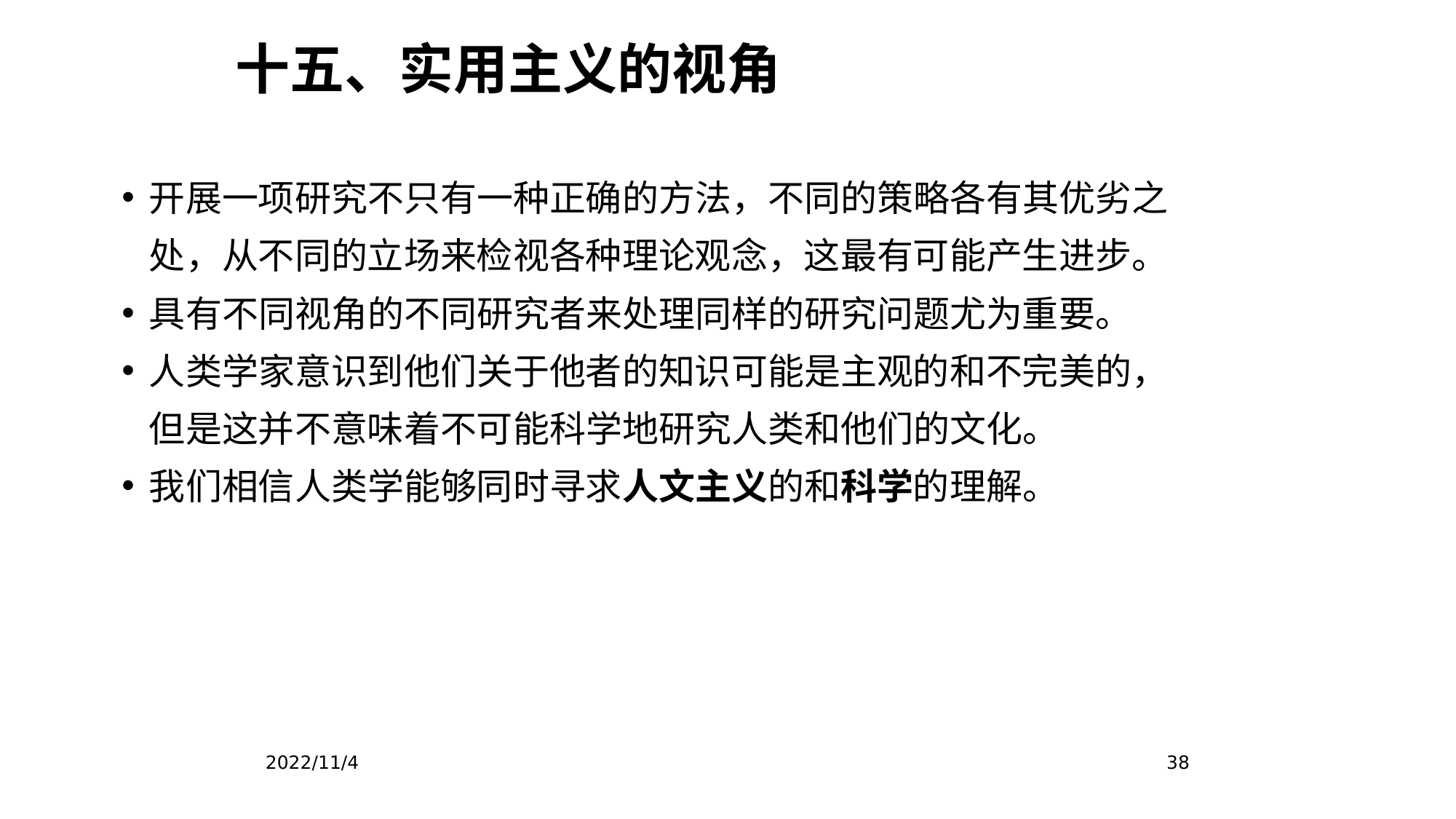

十五、实用主义的视角
开展一项研究不只有一种正确的方法，不同的策略各有其优劣之处，从不同的立场来检视各种理论观念，这最有可能产生进步。
具有不同视角的不同研究者来处理同样的研究问题尤为重要。
人类学家意识到他们关于他者的知识可能是主观的和不完美的，但是这并不意味着不可能科学地研究人类和他们的文化。
我们相信人类学能够同时寻求人文主义的和科学的理解。

2022/11/4
38